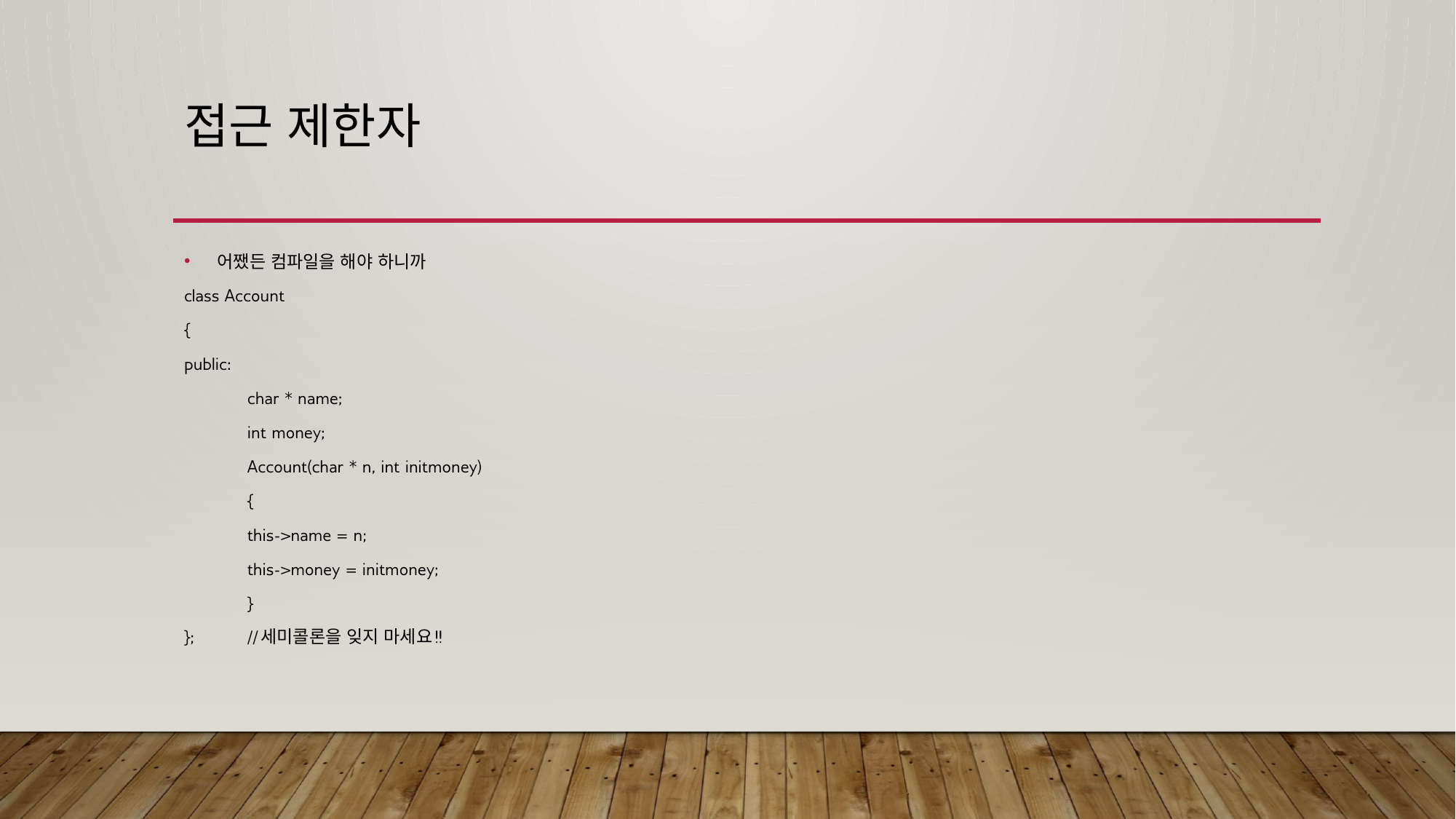

# 접근 제한자
어쨌든 컴파일을 해야 하니까
class Account
{
public:
	char * name;
	int money;
	Account(char * n, int initmoney)
	{
		this->name = n;
		this->money = initmoney;
	}
};		//세미콜론을 잊지 마세요!!